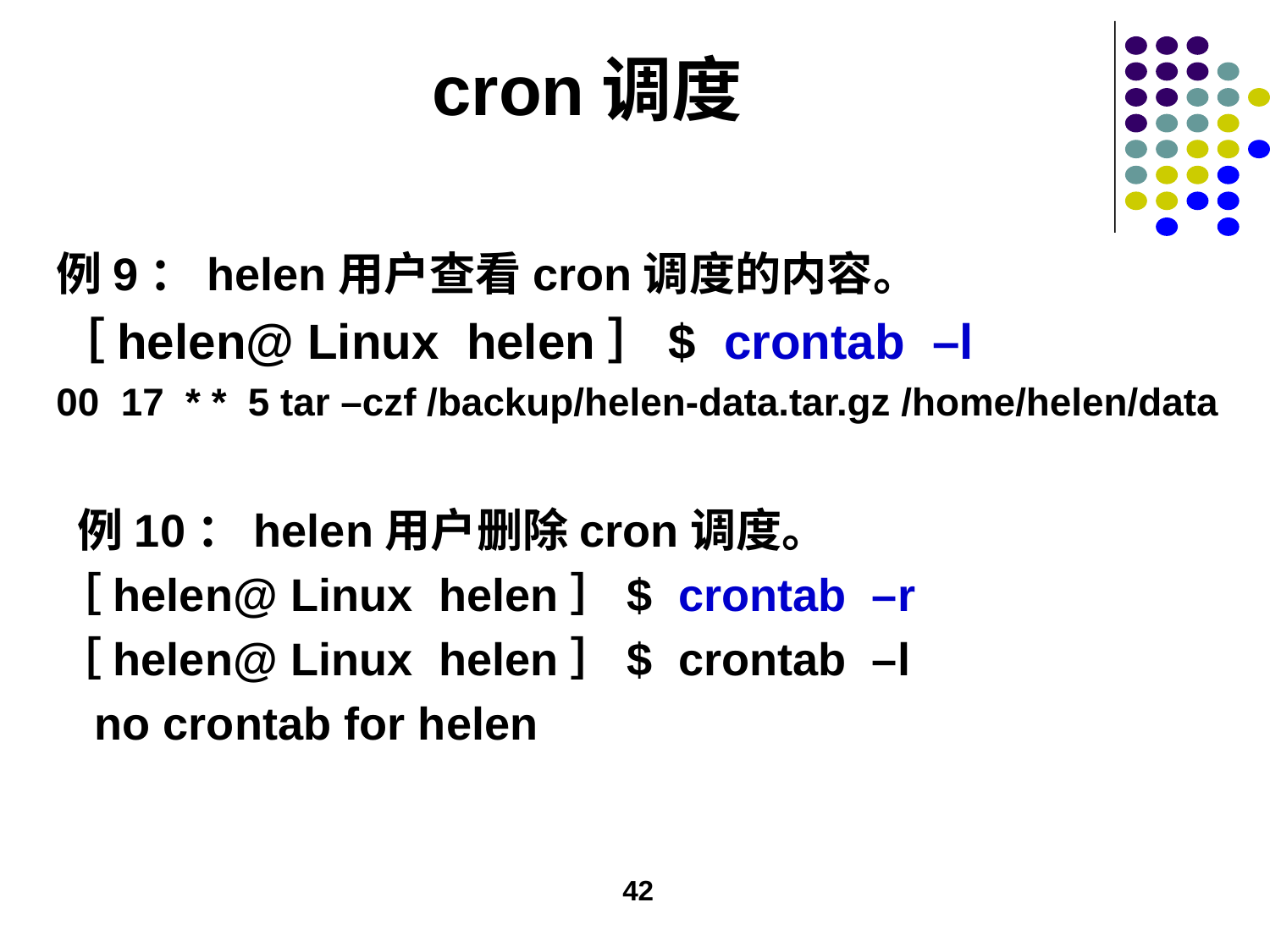

# cron调度
例9：helen用户查看cron调度的内容。
［helen@ Linux  helen］$  crontab  –l
00  17  * *  5 tar –czf /backup/helen-data.tar.gz /home/helen/data

 例10：helen用户删除cron调度。
［helen@ Linux  helen］$  crontab  –r
［helen@ Linux  helen］$  crontab  –l
   no crontab for helen
42